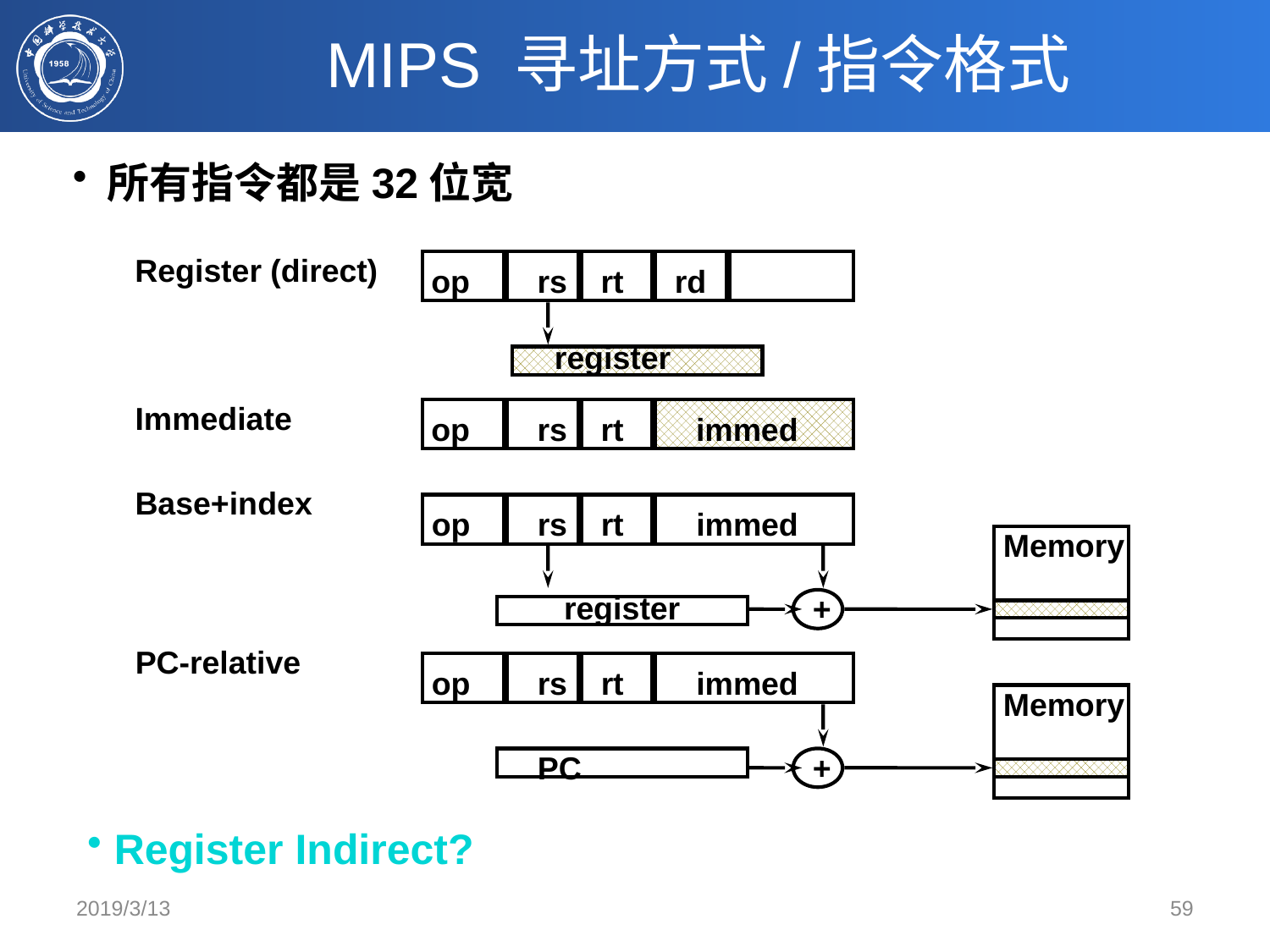

# MIPS 寻址方式/指令格式
 所有指令都是32位宽

Register (direct)
op
rs
rt
rd

register

Immediate
immed
op
rs
rt
Base+index

immed
op
rs
rt

Memory

register

+

PC-relative

immed
op
rs
rt

Memory

+
PC

 Register Indirect?
2019/3/13
59